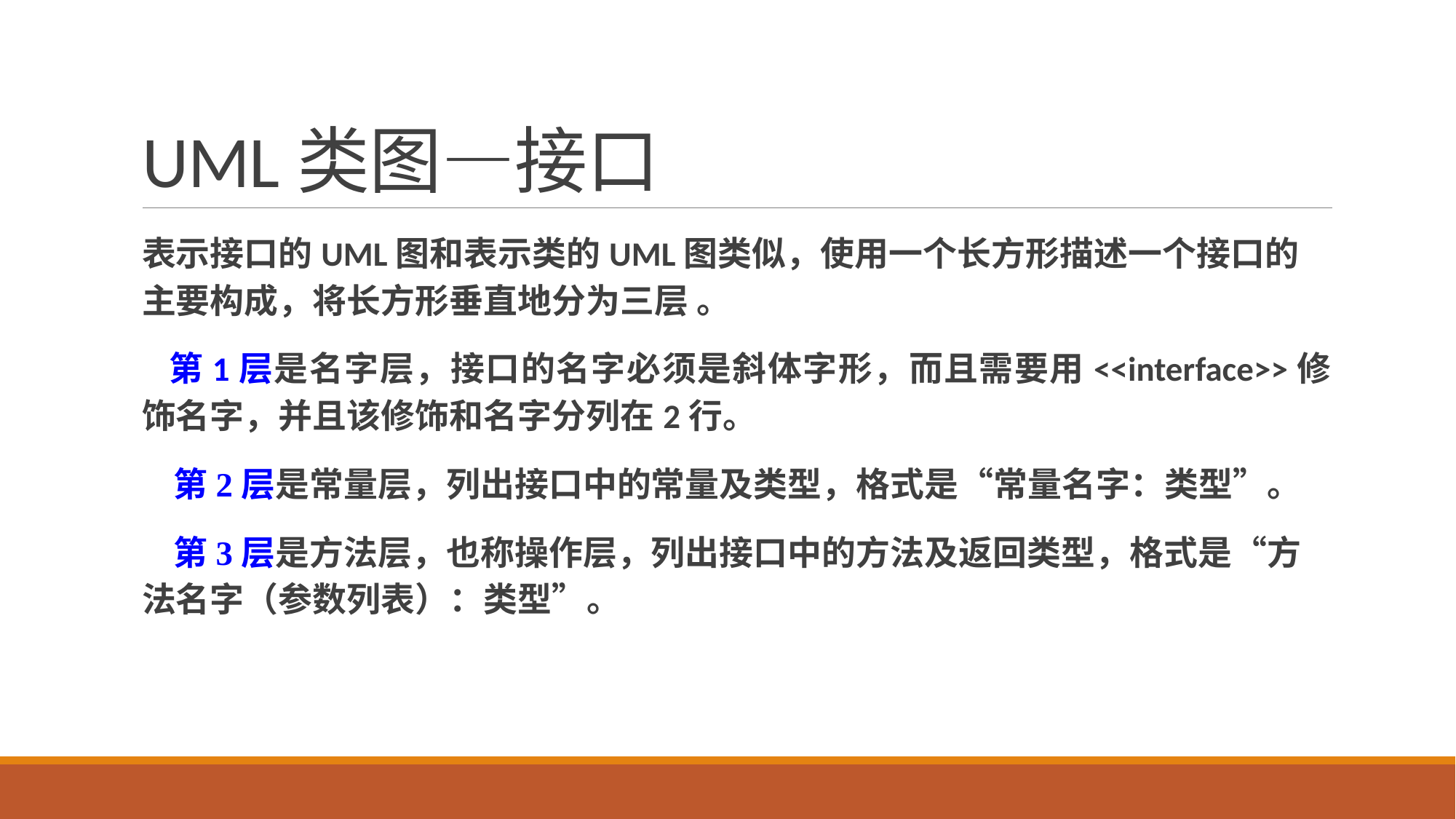

# UML类图—接口
表示接口的UML图和表示类的UML图类似，使用一个长方形描述一个接口的主要构成，将长方形垂直地分为三层 。
  第1层是名字层，接口的名字必须是斜体字形，而且需要用<<interface>>修饰名字，并且该修饰和名字分列在2行。
   第2层是常量层，列出接口中的常量及类型，格式是“常量名字：类型”。
   第3层是方法层，也称操作层，列出接口中的方法及返回类型，格式是“方法名字（参数列表）：类型”。